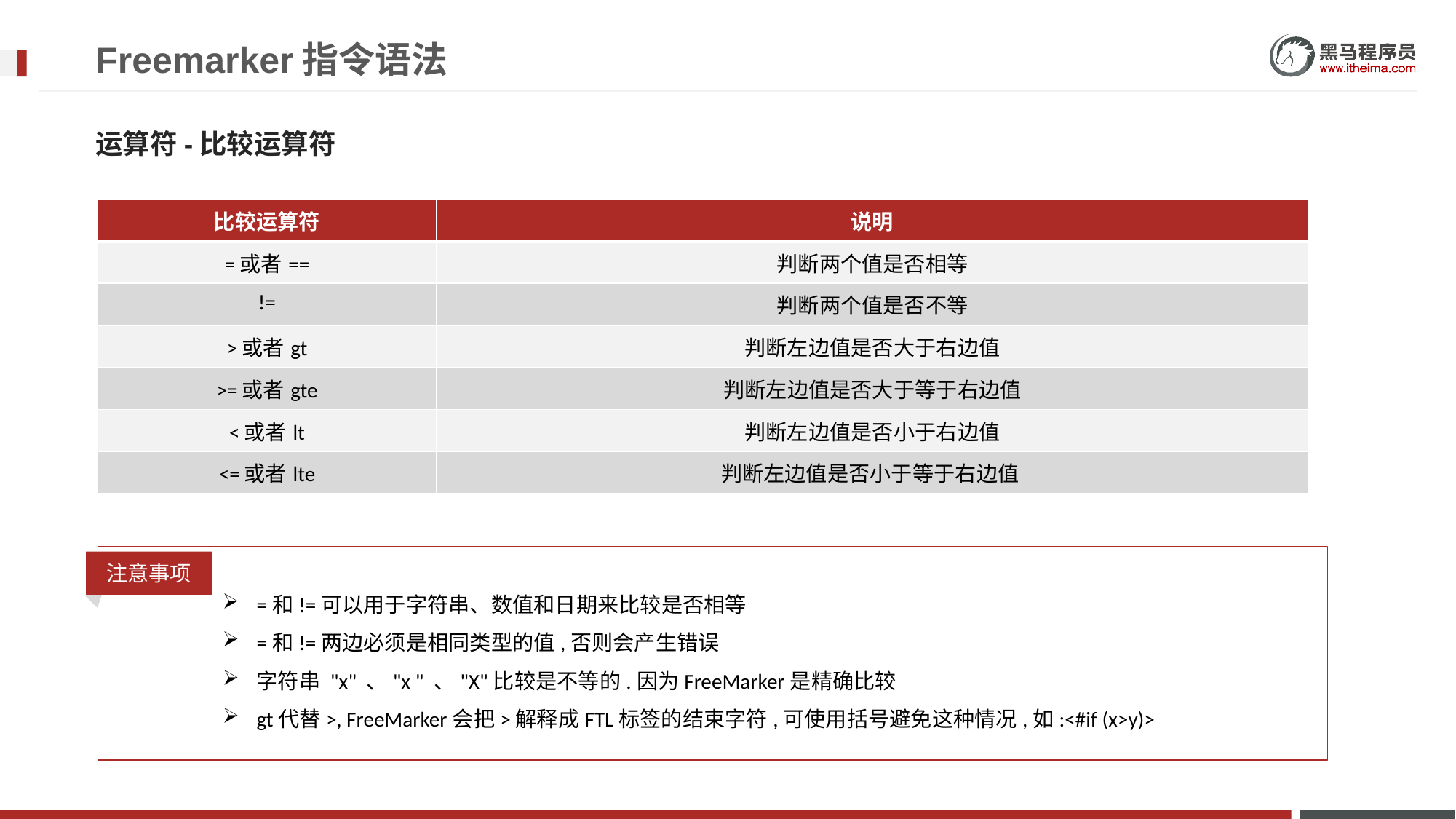

# Freemarker指令语法
运算符-比较运算符
| 比较运算符 | 说明 |
| --- | --- |
| =或者== | 判断两个值是否相等 |
| != | 判断两个值是否不等 |
| >或者gt | 判断左边值是否大于右边值 |
| >=或者gte | 判断左边值是否大于等于右边值 |
| <或者lt | 判断左边值是否小于右边值 |
| <=或者lte | 判断左边值是否小于等于右边值 |

注意事项
=和!=可以用于字符串、数值和日期来比较是否相等
=和!=两边必须是相同类型的值,否则会产生错误
字符串 "x" 、"x " 、"X"比较是不等的.因为FreeMarker是精确比较
gt代替>, FreeMarker会把>解释成FTL标签的结束字符,可使用括号避免这种情况,如:<#if (x>y)>